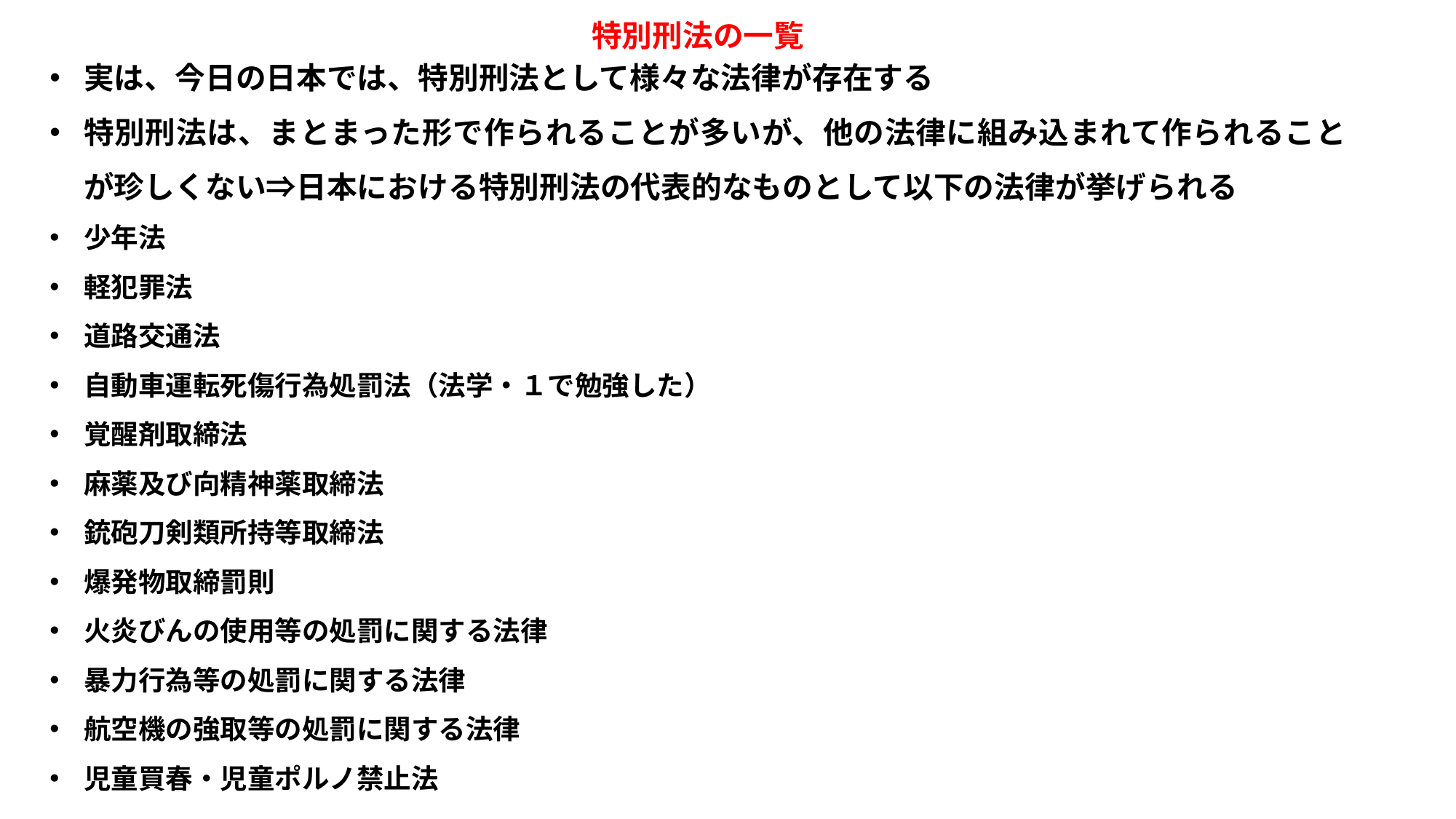

特別刑法の一覧
実は、今日の日本では、特別刑法として様々な法律が存在する
特別刑法は、まとまった形で作られることが多いが、他の法律に組み込まれて作られることが珍しくない⇒日本における特別刑法の代表的なものとして以下の法律が挙げられる
少年法
軽犯罪法
道路交通法
自動車運転死傷行為処罰法（法学・１で勉強した）
覚醒剤取締法
麻薬及び向精神薬取締法
銃砲刀剣類所持等取締法
爆発物取締罰則
火炎びんの使用等の処罰に関する法律
暴力行為等の処罰に関する法律
航空機の強取等の処罰に関する法律
児童買春・児童ポルノ禁止法